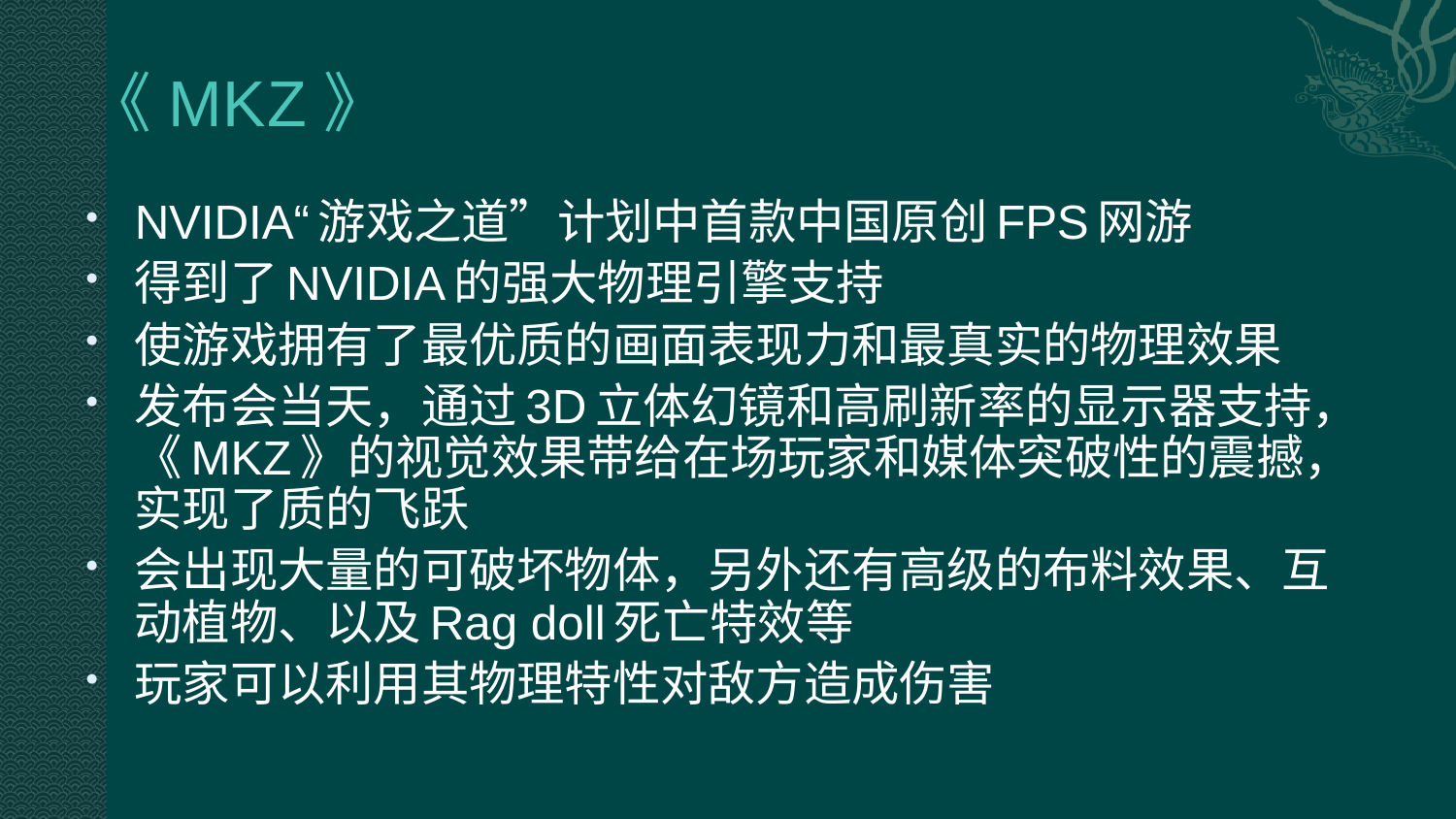

# 《MKZ》
NVIDIA“游戏之道”计划中首款中国原创FPS网游
得到了NVIDIA的强大物理引擎支持
使游戏拥有了最优质的画面表现力和最真实的物理效果
发布会当天，通过3D立体幻镜和高刷新率的显示器支持，《MKZ》的视觉效果带给在场玩家和媒体突破性的震撼，实现了质的飞跃
会出现大量的可破坏物体，另外还有高级的布料效果、互动植物、以及Rag doll死亡特效等
玩家可以利用其物理特性对敌方造成伤害